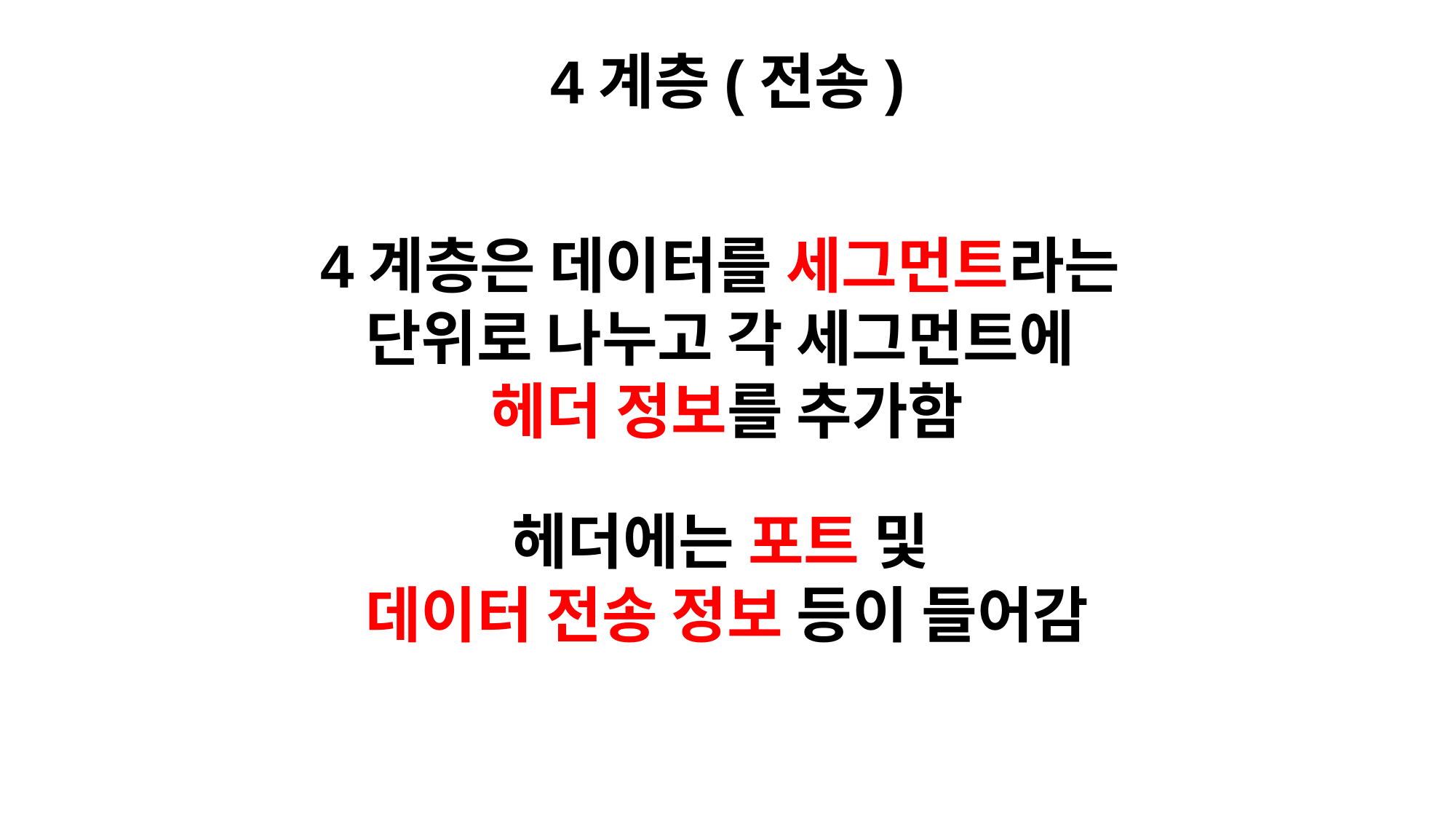

4계층(전송)
4계층은 데이터를 세그먼트라는
단위로 나누고 각 세그먼트에
헤더 정보를 추가함
헤더에는 포트 및
데이터 전송 정보 등이 들어감